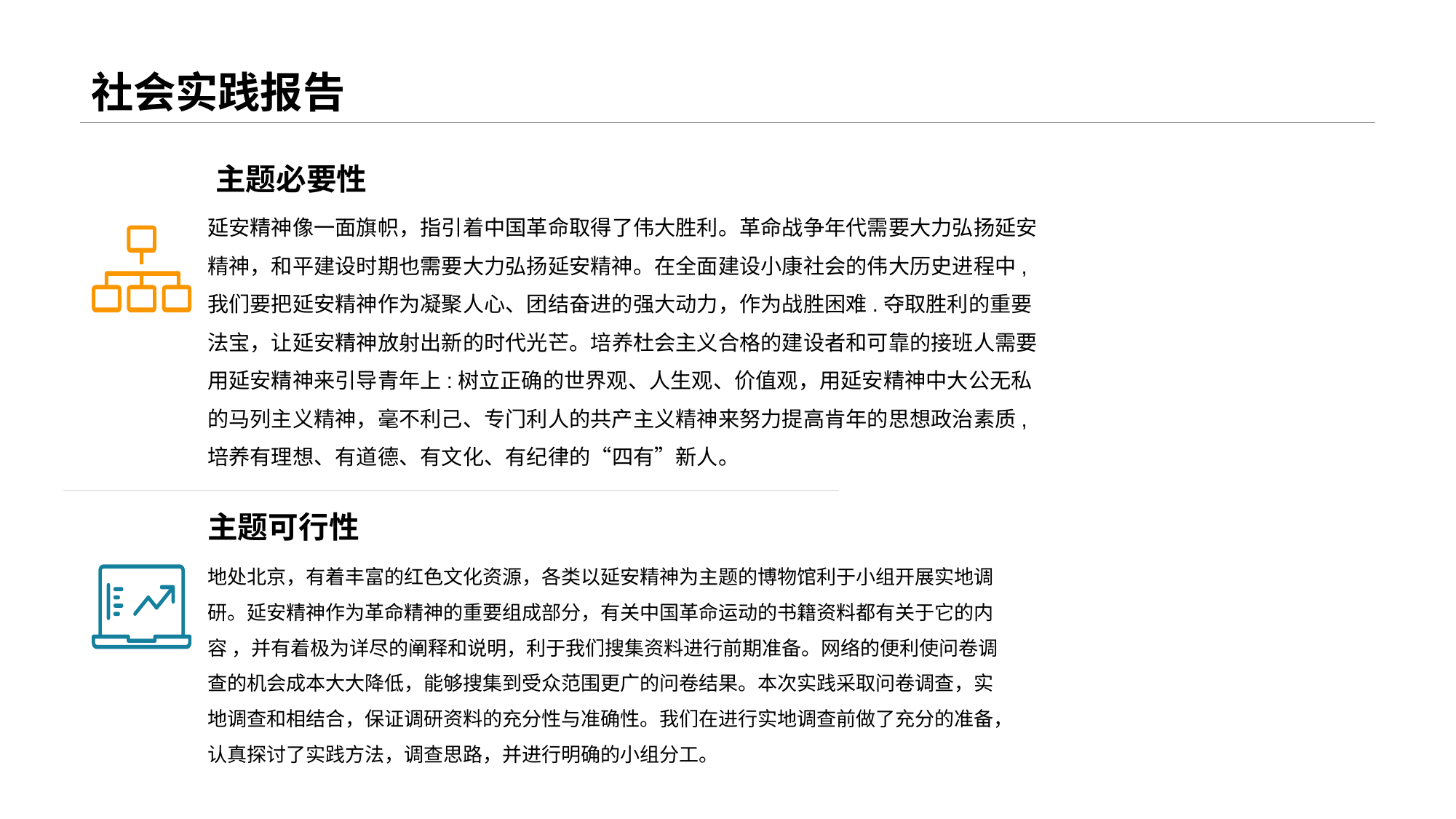

# 社会实践报告
主题必要性
延安精神像一面旗帜，指引着中国革命取得了伟大胜利。革命战争年代需要大力弘扬延安精神，和平建设时期也需要大力弘扬延安精神。在全面建设小康社会的伟大历史进程中,我们要把延安精神作为凝聚人心、团结奋进的强大动力，作为战胜困难.夺取胜利的重要法宝，让延安精神放射出新的时代光芒。培养杜会主义合格的建设者和可靠的接班人需要用延安精神来引导青年上:树立正确的世界观、人生观、价值观，用延安精神中大公无私的马列主义精神，毫不利己、专门利人的共产主义精神来努力提高肯年的思想政治素质,培养有理想、有道德、有文化、有纪律的“四有”新人。

主题可行性
地处北京，有着丰富的红色文化资源，各类以延安精神为主题的博物馆利于小组开展实地调研。延安精神作为革命精神的重要组成部分，有关中国革命运动的书籍资料都有关于它的内容 ，并有着极为详尽的阐释和说明，利于我们搜集资料进行前期准备。网络的便利使问卷调查的机会成本大大降低，能够搜集到受众范围更广的问卷结果。本次实践采取问卷调查，实地调查和相结合，保证调研资料的充分性与准确性。我们在进行实地调查前做了充分的准备，认真探讨了实践方法，调查思路，并进行明确的小组分工。

12